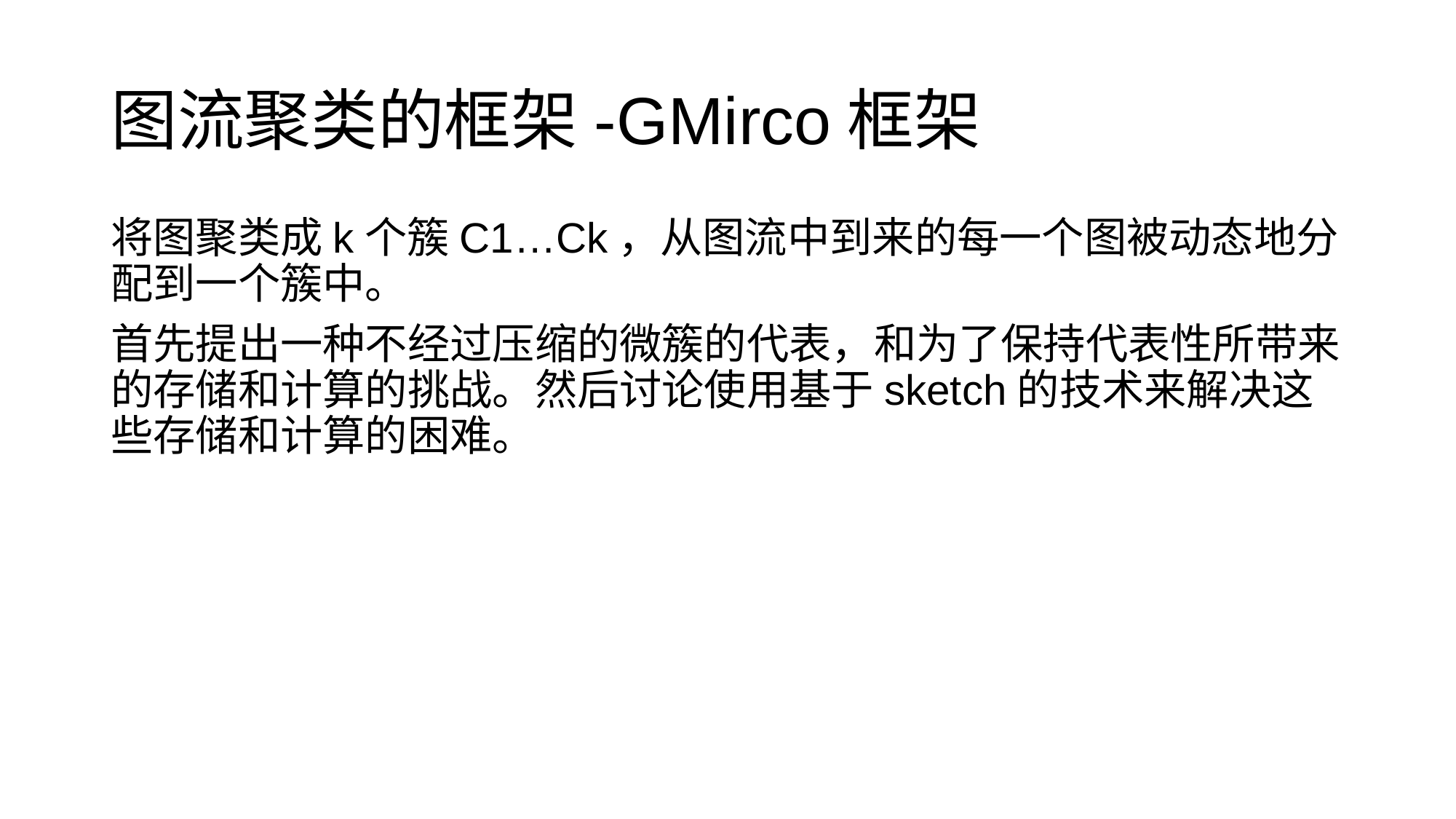

# 图流聚类的框架-GMirco框架
将图聚类成k个簇C1…Ck，从图流中到来的每一个图被动态地分配到一个簇中。
首先提出一种不经过压缩的微簇的代表，和为了保持代表性所带来的存储和计算的挑战。然后讨论使用基于sketch的技术来解决这些存储和计算的困难。